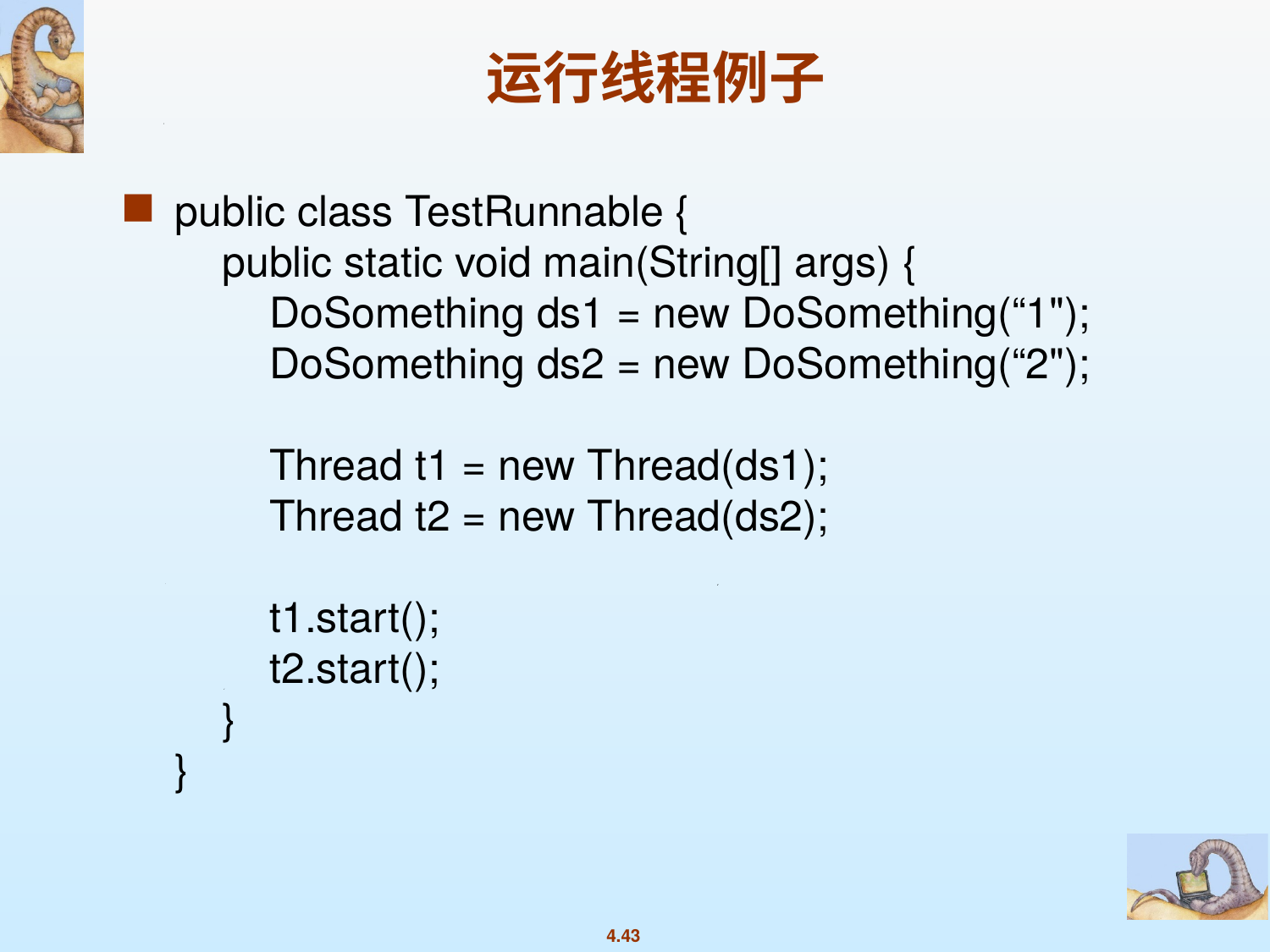

# 运行线程例子
public class TestRunnable {
    public static void main(String[] args) {
        DoSomething ds1 = new DoSomething(“1");
        DoSomething ds2 = new DoSomething(“2");
        Thread t1 = new Thread(ds1);
        Thread t2 = new Thread(ds2);
        t1.start();
        t2.start();
    }
}